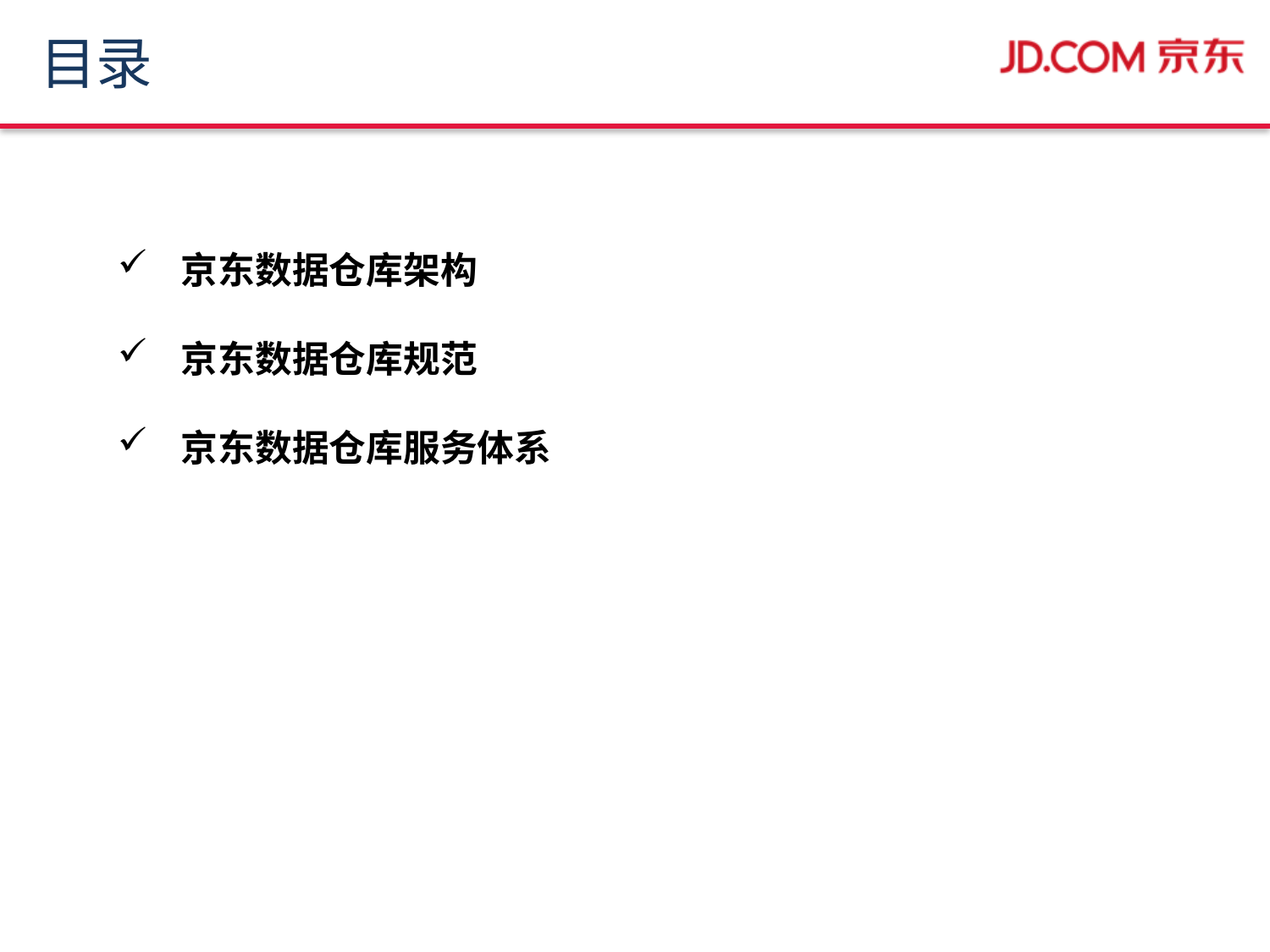

# 目录
京东数据仓库架构
京东数据仓库规范
京东数据仓库服务体系
JDW
京东数据
仓库业务